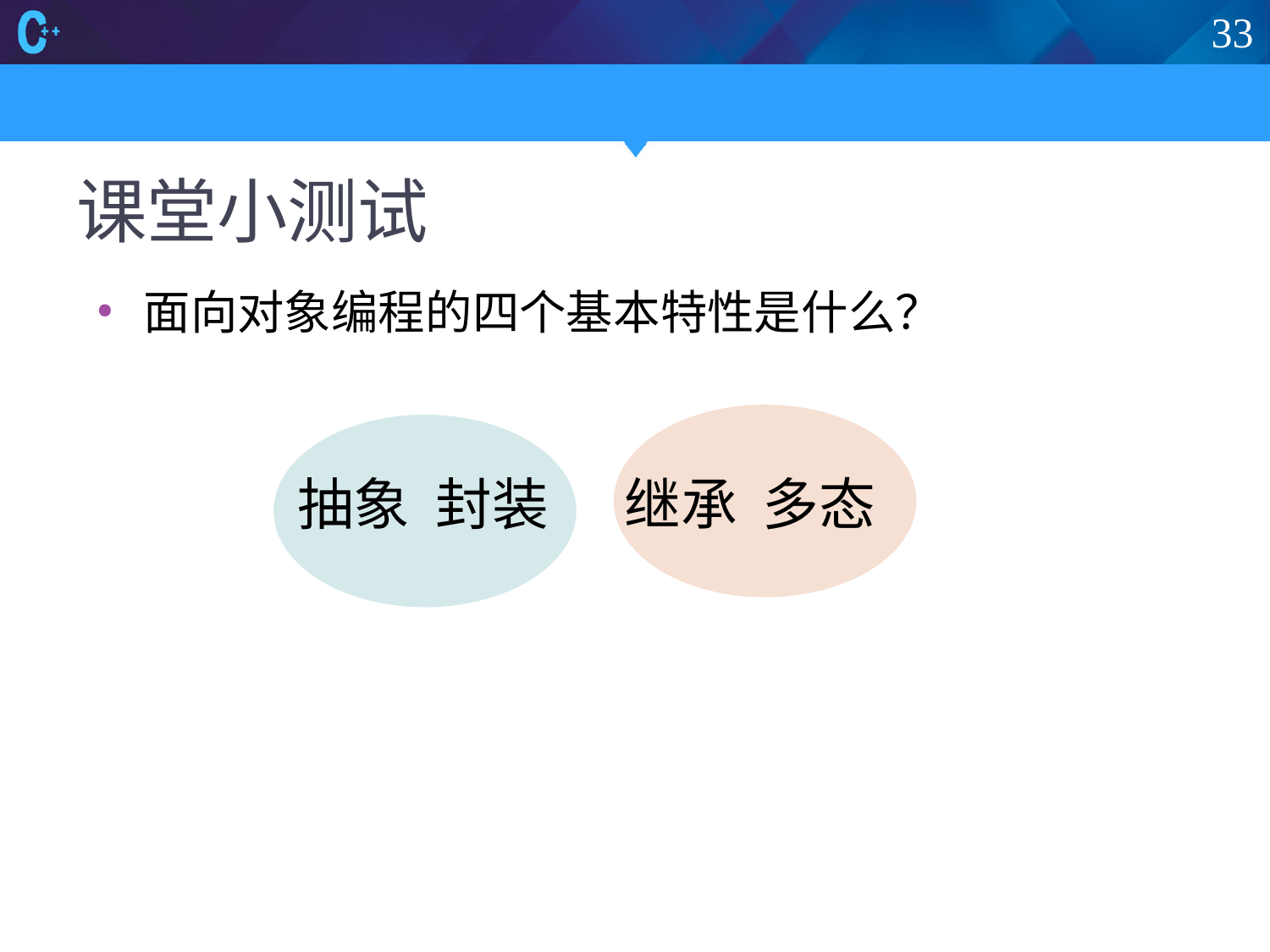

33
# 课堂小测试
面向对象编程的四个基本特性是什么？

抽象  封装      继承  多态